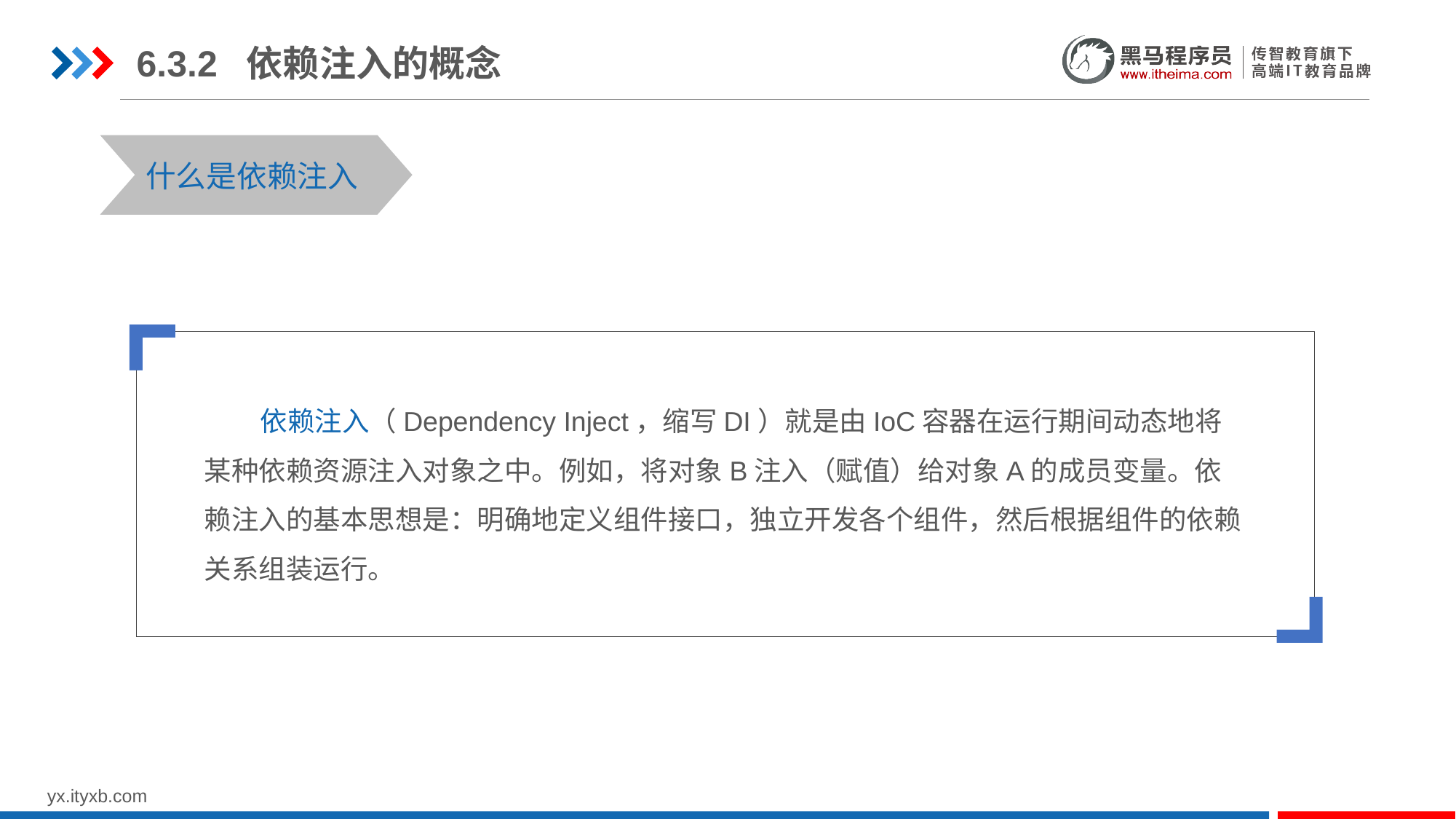

6.3.2  依赖注入的概念

STEP  01
STEP  03
什么是依赖注入

        依赖注入（Dependency Inject，缩写DI）就是由IoC容器在运行期间动态地将某种依赖资源注入对象之中。例如，将对象B注入（赋值）给对象A的成员变量。依赖注入的基本思想是：明确地定义组件接口，独立开发各个组件，然后根据组件的依赖关系组装运行。